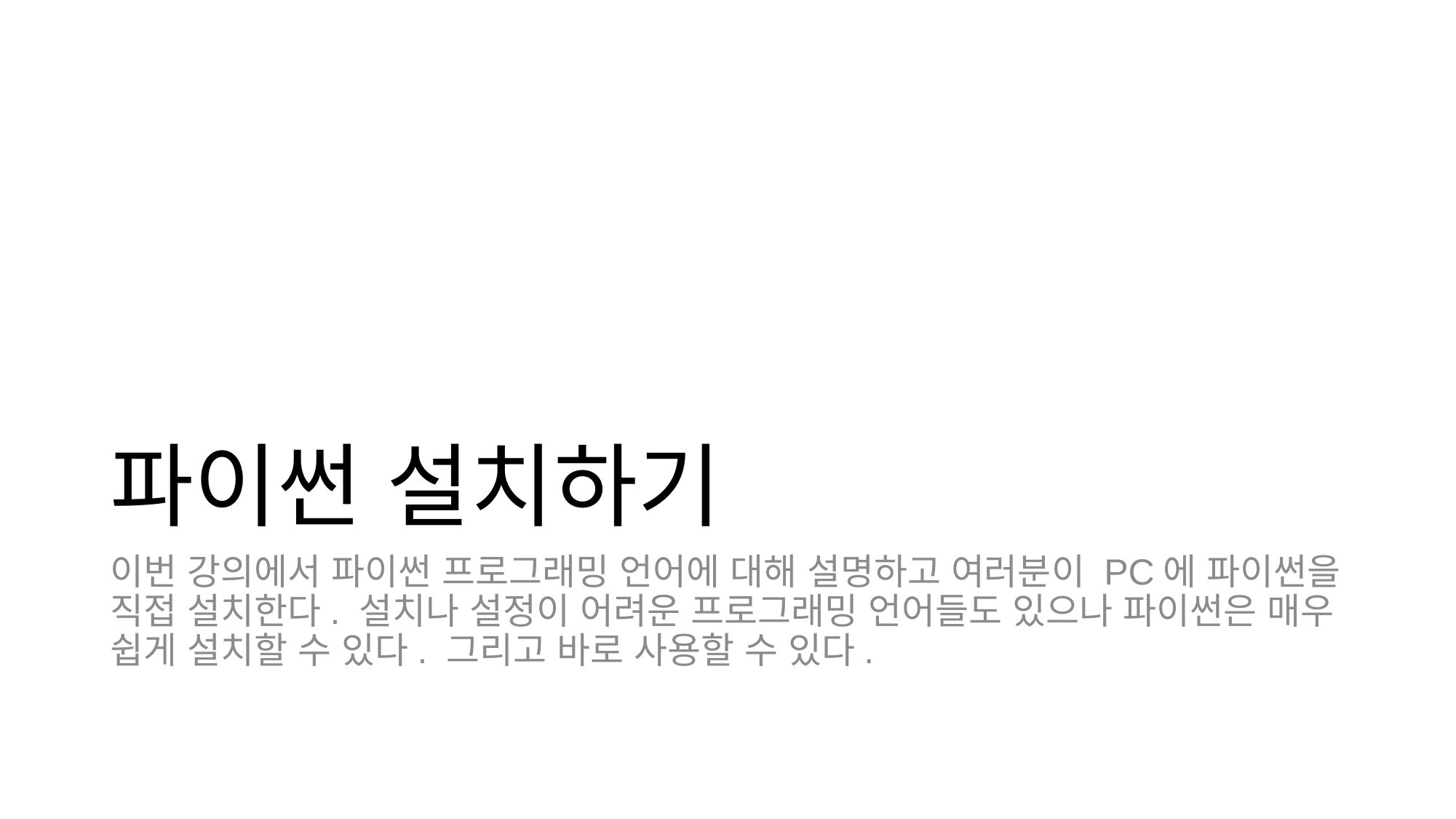

# 파이썬 설치하기
이번 강의에서 파이썬 프로그래밍 언어에 대해 설명하고 여러분이 PC에 파이썬을 직접 설치한다. 설치나 설정이 어려운 프로그래밍 언어들도 있으나 파이썬은 매우 쉽게 설치할 수 있다. 그리고 바로 사용할 수 있다.